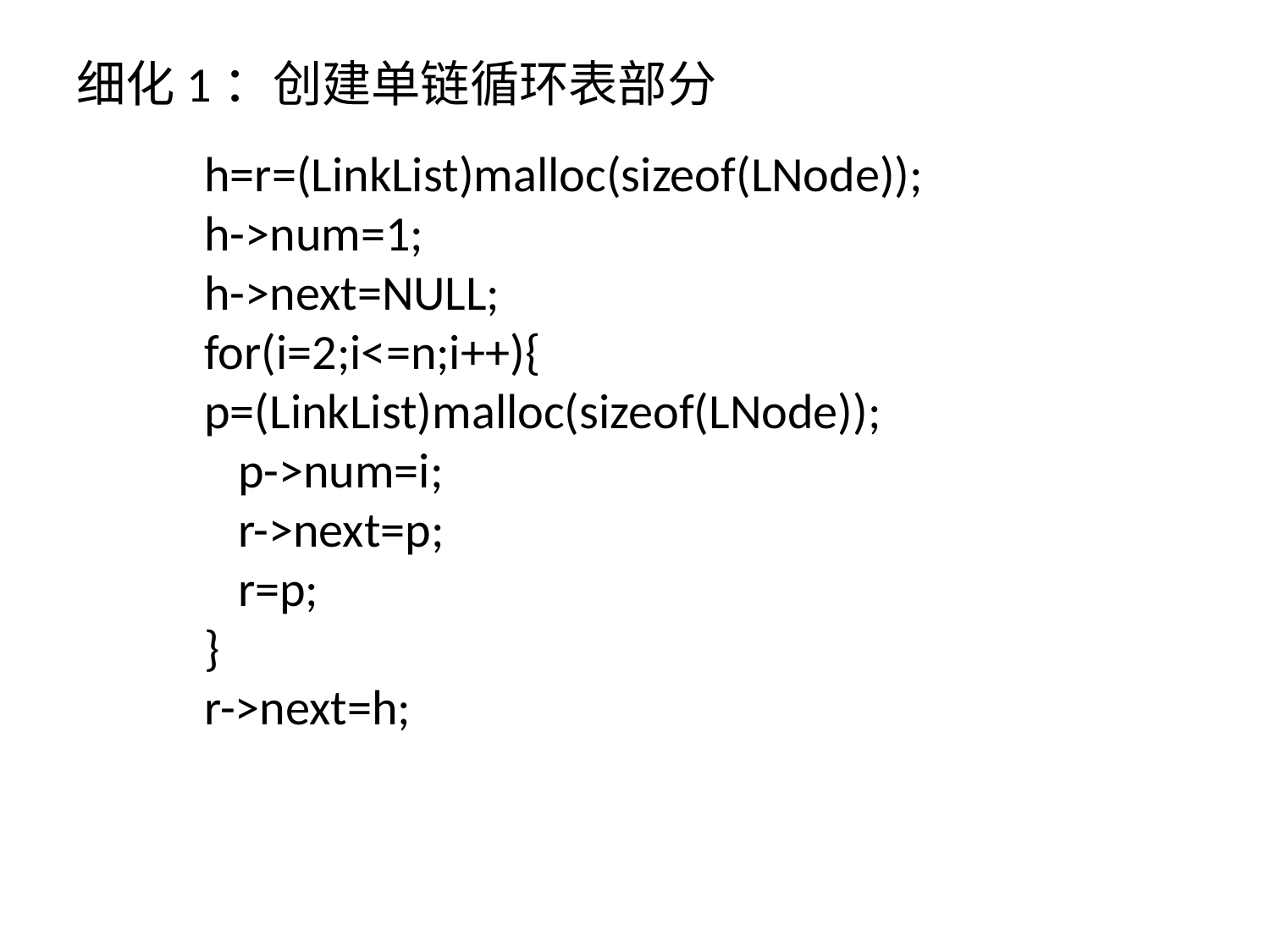

# 细化1：创建单链循环表部分
	h=r=(LinkList)malloc(sizeof(LNode));
	h->num=1;
	h->next=NULL;
	for(i=2;i<=n;i++){
       	p=(LinkList)malloc(sizeof(LNode));
	   p->num=i;
	   r->next=p;
	   r=p;
	}
	r->next=h;